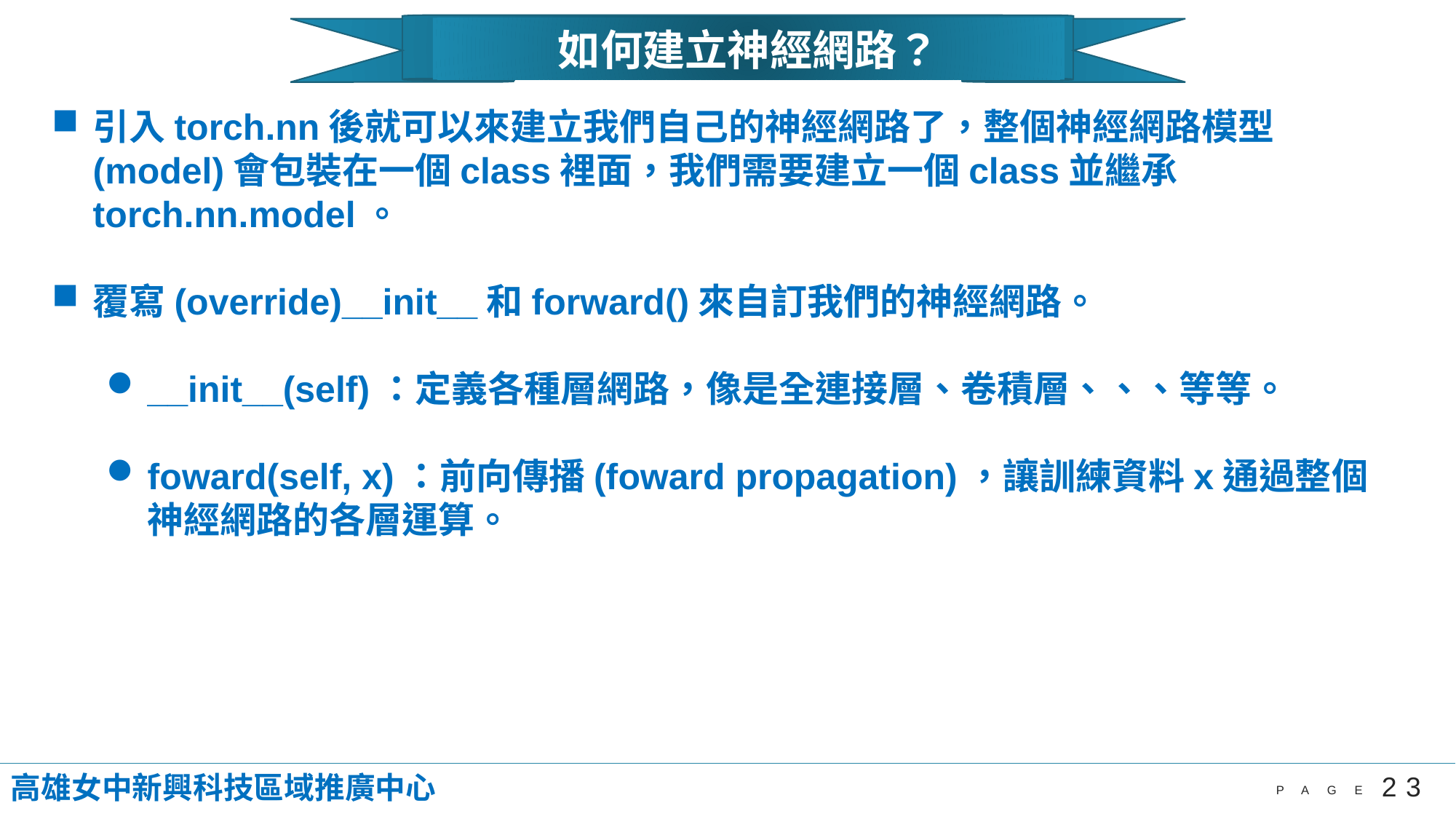

如何建立神經網路？
引入torch.nn後就可以來建立我們自己的神經網路了，整個神經網路模型(model)會包裝在一個class裡面，我們需要建立一個class並繼承torch.nn.model。

覆寫(override)__init__和forward()來自訂我們的神經網路。

__init__(self)：定義各種層網路，像是全連接層、卷積層、、、等等。

foward(self, x)：前向傳播(foward propagation)，讓訓練資料x通過整個神經網路的各層運算。

高雄女中新興科技區域推廣中心